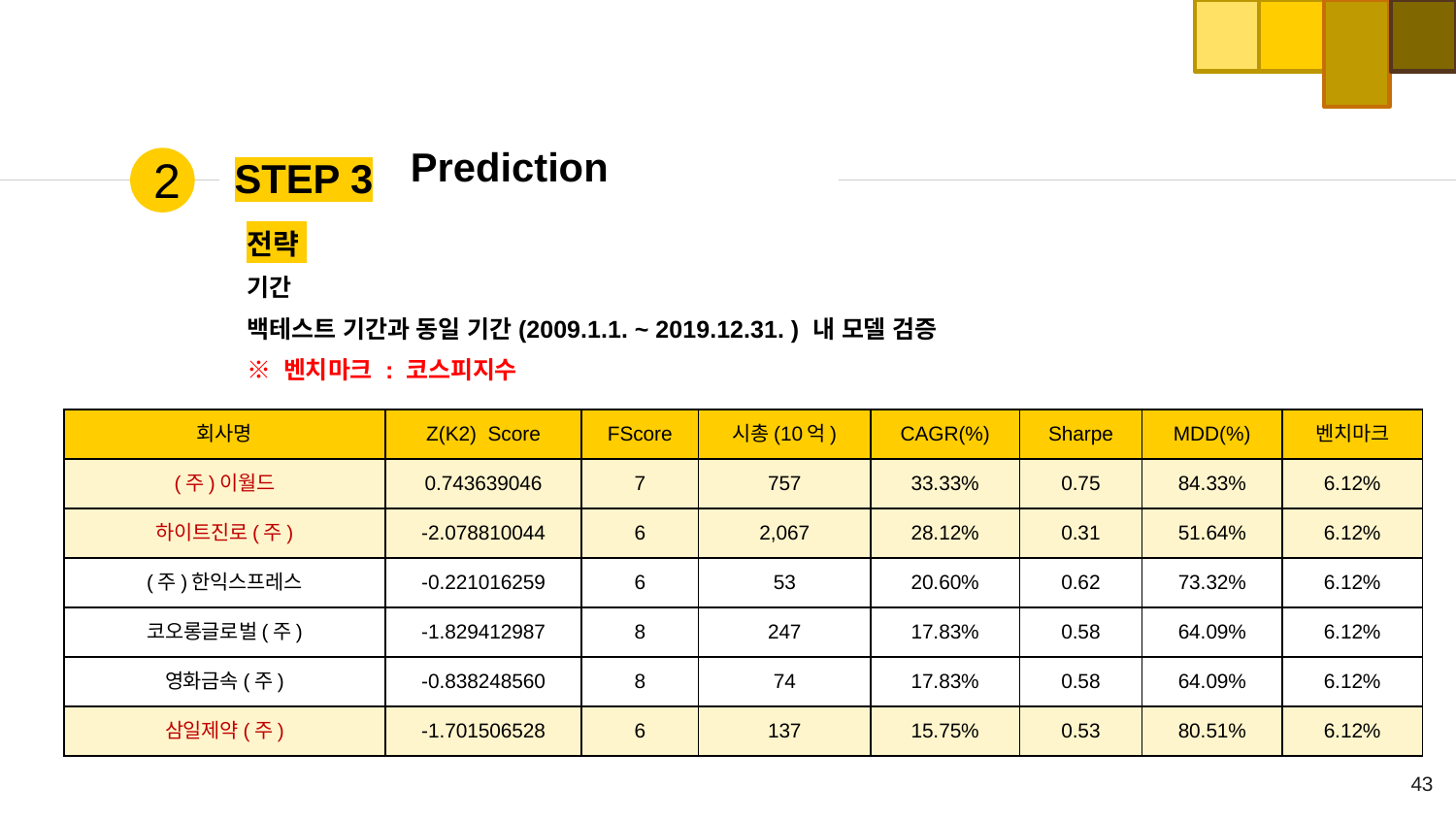

Prediction
2
# STEP 3
전략
기간
백테스트 기간과 동일 기간(2009.1.1. ~ 2019.12.31. ) 내 모델 검증
※ 벤치마크 : 코스피지수

| 회사명 | Z(K2) Score | FScore | 시총(10억) | CAGR(%) | Sharpe | MDD(%) | 벤치마크 |
| --- | --- | --- | --- | --- | --- | --- | --- |
| (주)이월드 | 0.743639046 | 7 | 757 | 33.33% | 0.75 | 84.33% | 6.12% |
| 하이트진로(주) | -2.078810044 | 6 | 2,067 | 28.12% | 0.31 | 51.64% | 6.12% |
| (주)한익스프레스 | -0.221016259 | 6 | 53 | 20.60% | 0.62 | 73.32% | 6.12% |
| 코오롱글로벌(주) | -1.829412987 | 8 | 247 | 17.83% | 0.58 | 64.09% | 6.12% |
| 영화금속(주) | -0.838248560 | 8 | 74 | 17.83% | 0.58 | 64.09% | 6.12% |
| 삼일제약(주) | -1.701506528 | 6 | 137 | 15.75% | 0.53 | 80.51% | 6.12% |
43